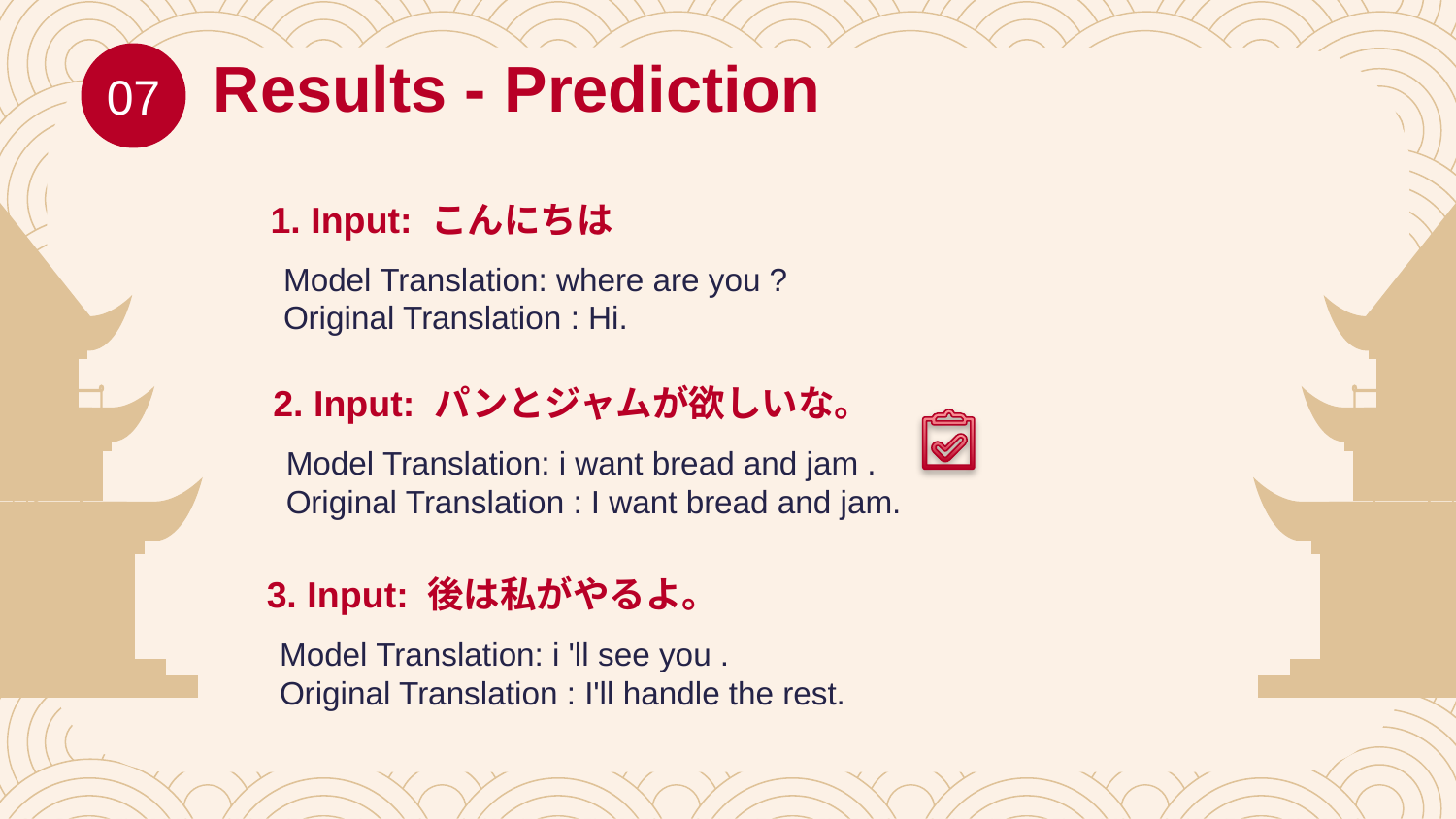

# Results - Prediction
07
1. Input: こんにちは
Model Translation: where are you ?
Original Translation : Hi.
2. Input: パンとジャムが欲しいな。

Model Translation: i want bread and jam .
Original Translation : I want bread and jam.
3. Input: 後は私がやるよ。
Model Translation: i 'll see you .
Original Translation : I'll handle the rest.